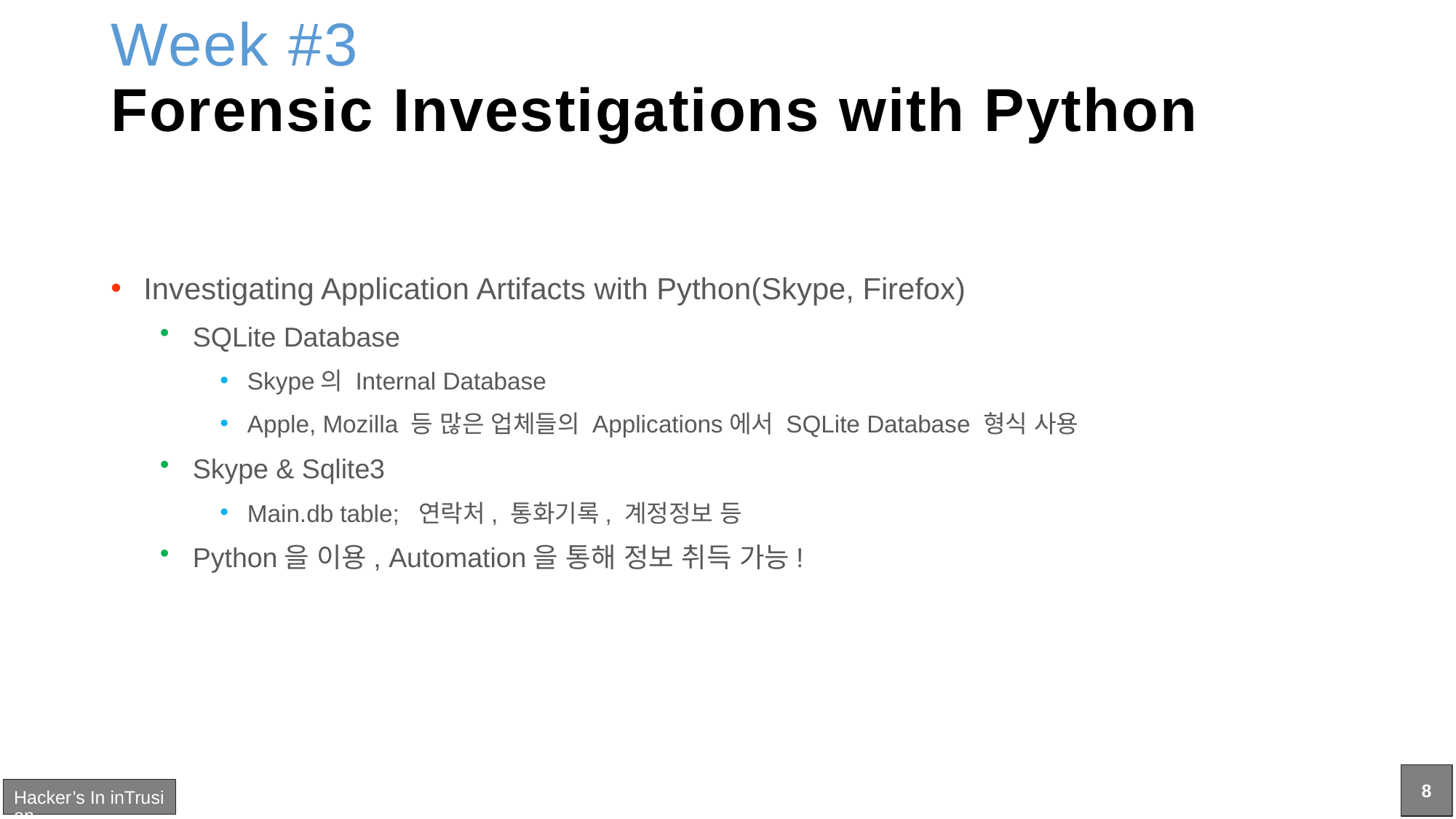

# Week #3 Forensic Investigations with Python
Investigating Application Artifacts with Python(Skype, Firefox)
SQLite Database
Skype의 Internal Database
Apple, Mozilla 등 많은 업체들의 Applications에서 SQLite Database 형식 사용
Skype & Sqlite3
Main.db table;  연락처, 통화기록, 계정정보 등
Python을 이용, Automation을 통해 정보 취득 가능!

8
Hacker’s In inTrusion